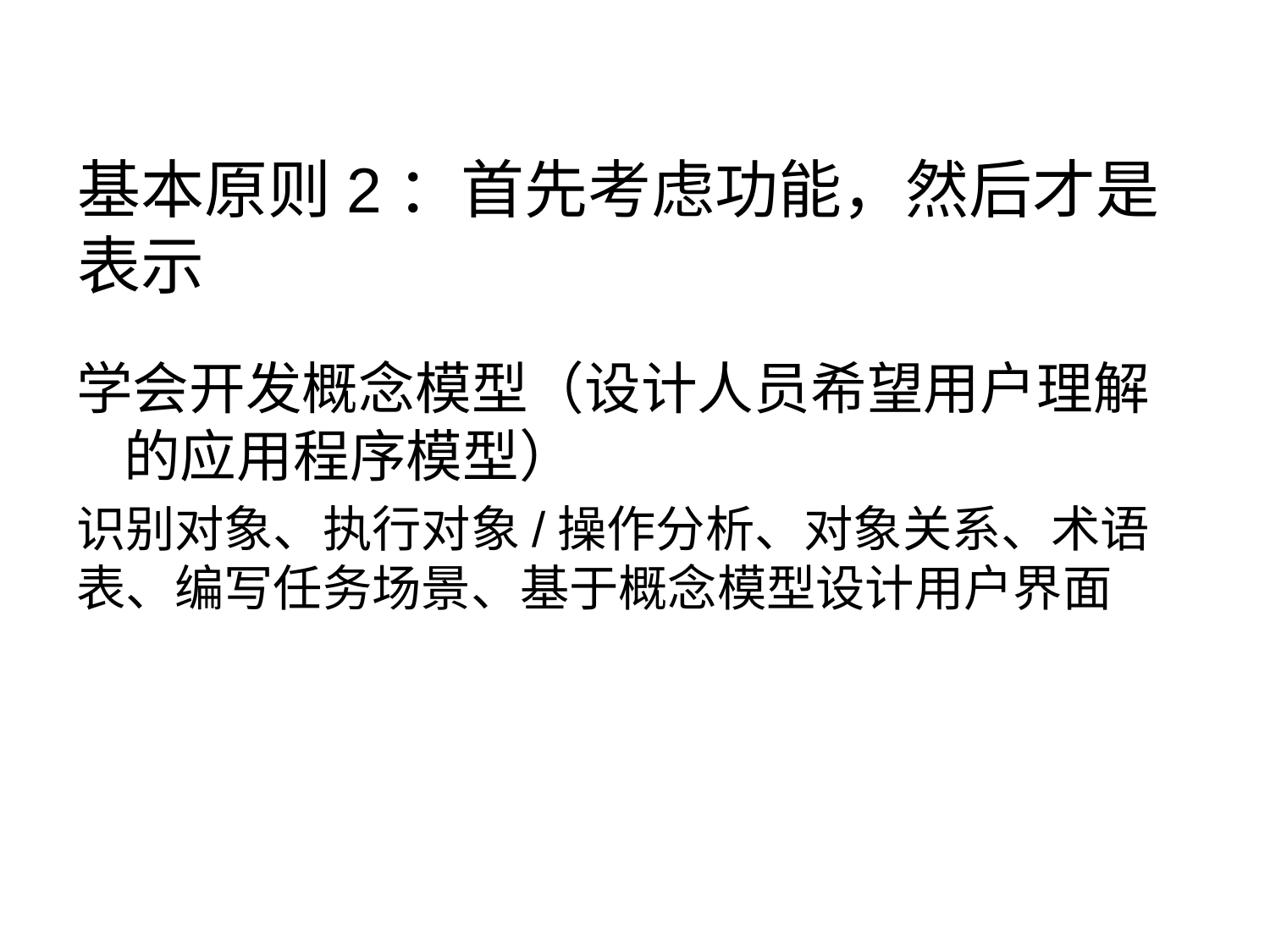

# 基本原则2：首先考虑功能，然后才是表示
学会开发概念模型（设计人员希望用户理解的应用程序模型）
识别对象、执行对象/操作分析、对象关系、术语表、编写任务场景、基于概念模型设计用户界面